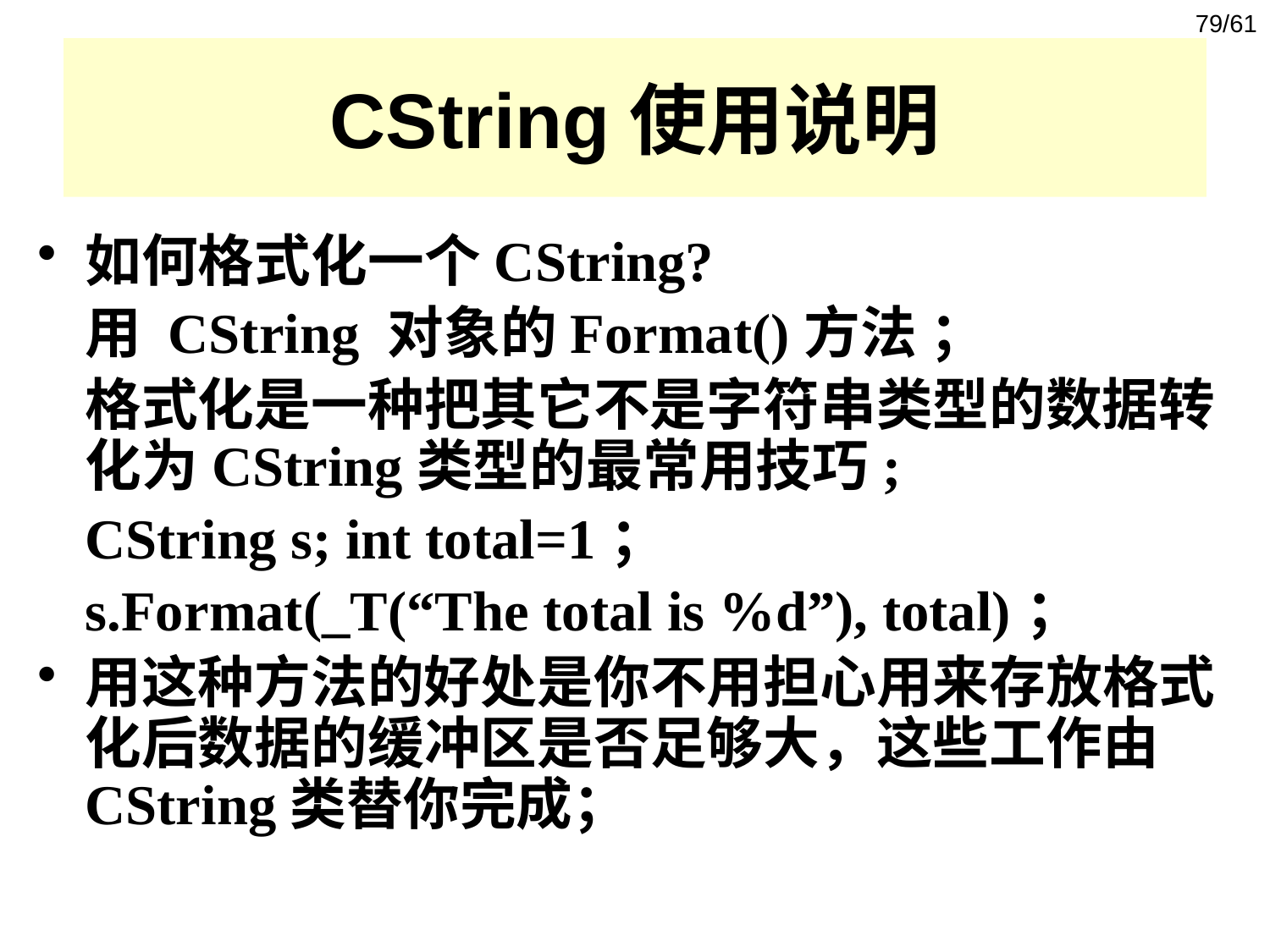

79/61
# CString使用说明
如何格式化一个CString?
	用 CString 对象的Format()方法 ；
	格式化是一种把其它不是字符串类型的数据转化为CString类型的最常用技巧;
	CString s; int total=1；
	s.Format(_T(“The total is %d”), total)；
用这种方法的好处是你不用担心用来存放格式化后数据的缓冲区是否足够大，这些工作由CString类替你完成；